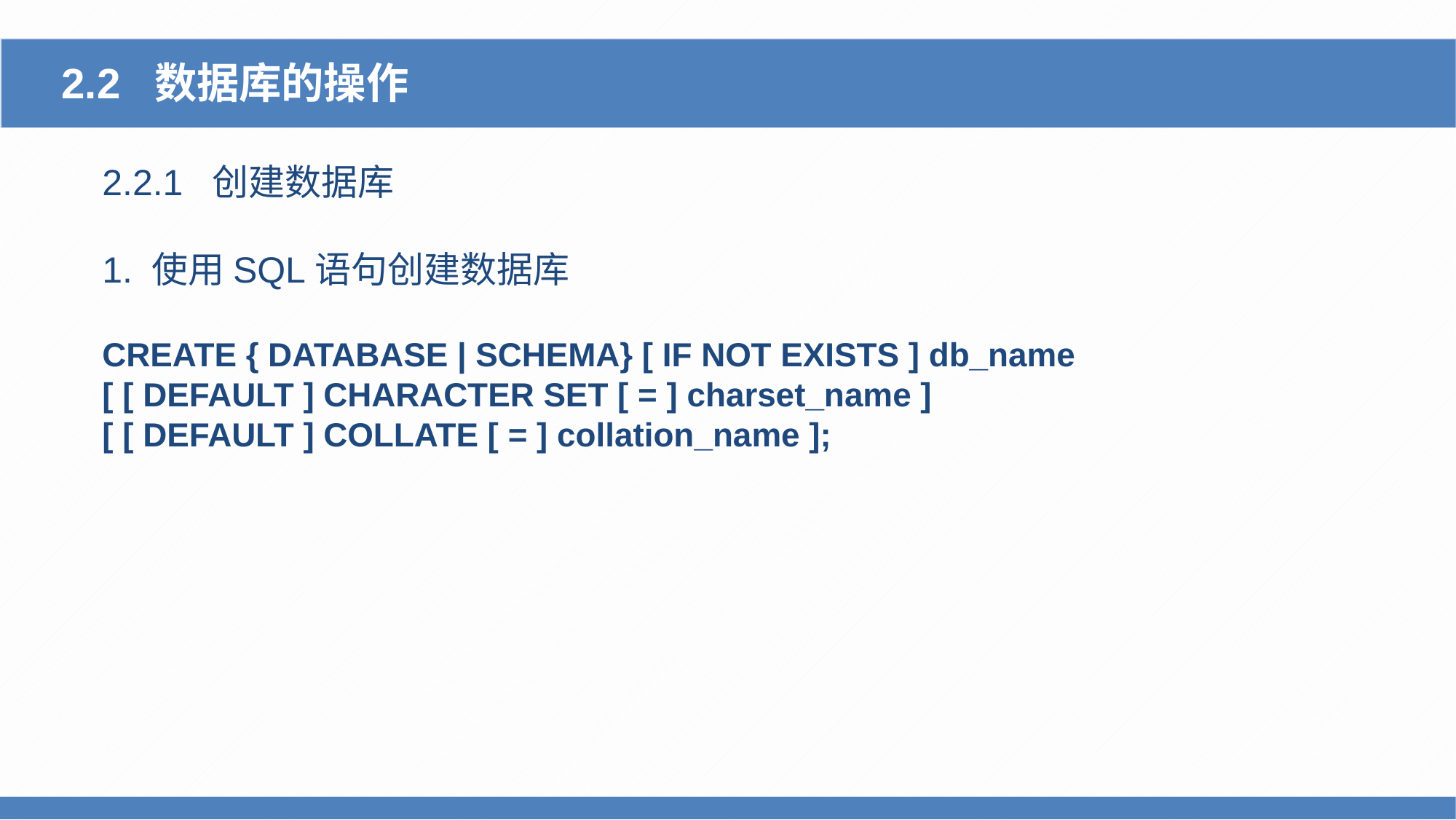

2.2  数据库的操作
2.2.1  创建数据库

1. 使用SQL语句创建数据库

CREATE { DATABASE | SCHEMA} [ IF NOT EXISTS ] db_name
[ [ DEFAULT ] CHARACTER SET [ = ] charset_name ]
[ [ DEFAULT ] COLLATE [ = ] collation_name ];